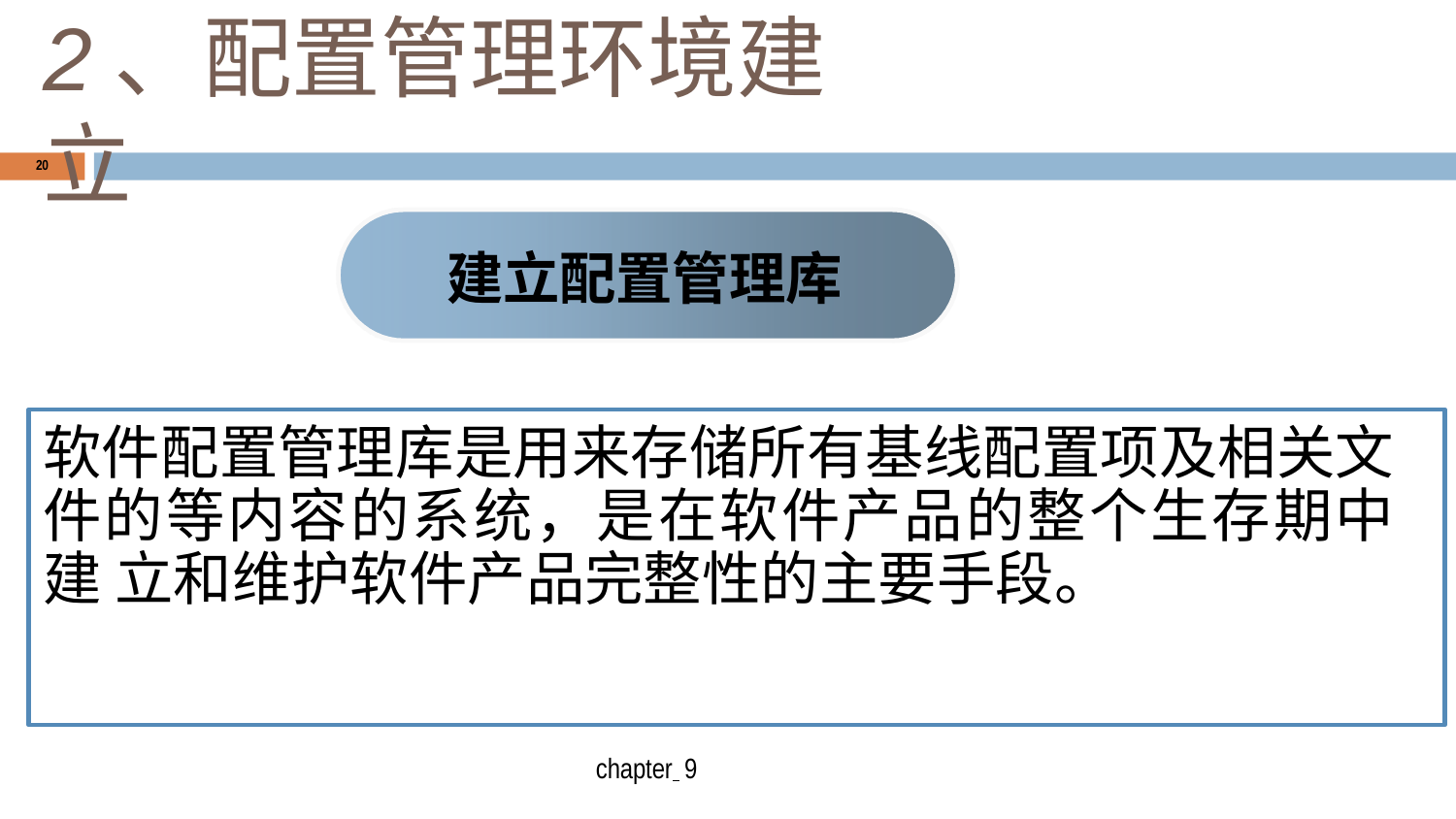

# 2、配置管理环境建立
20

建立配置管理库

软件配置管理库是用来存储所有基线配置项及相关文 件的等内容的系统，是在软件产品的整个生存期中建 立和维护软件产品完整性的主要手段。

chapter 9